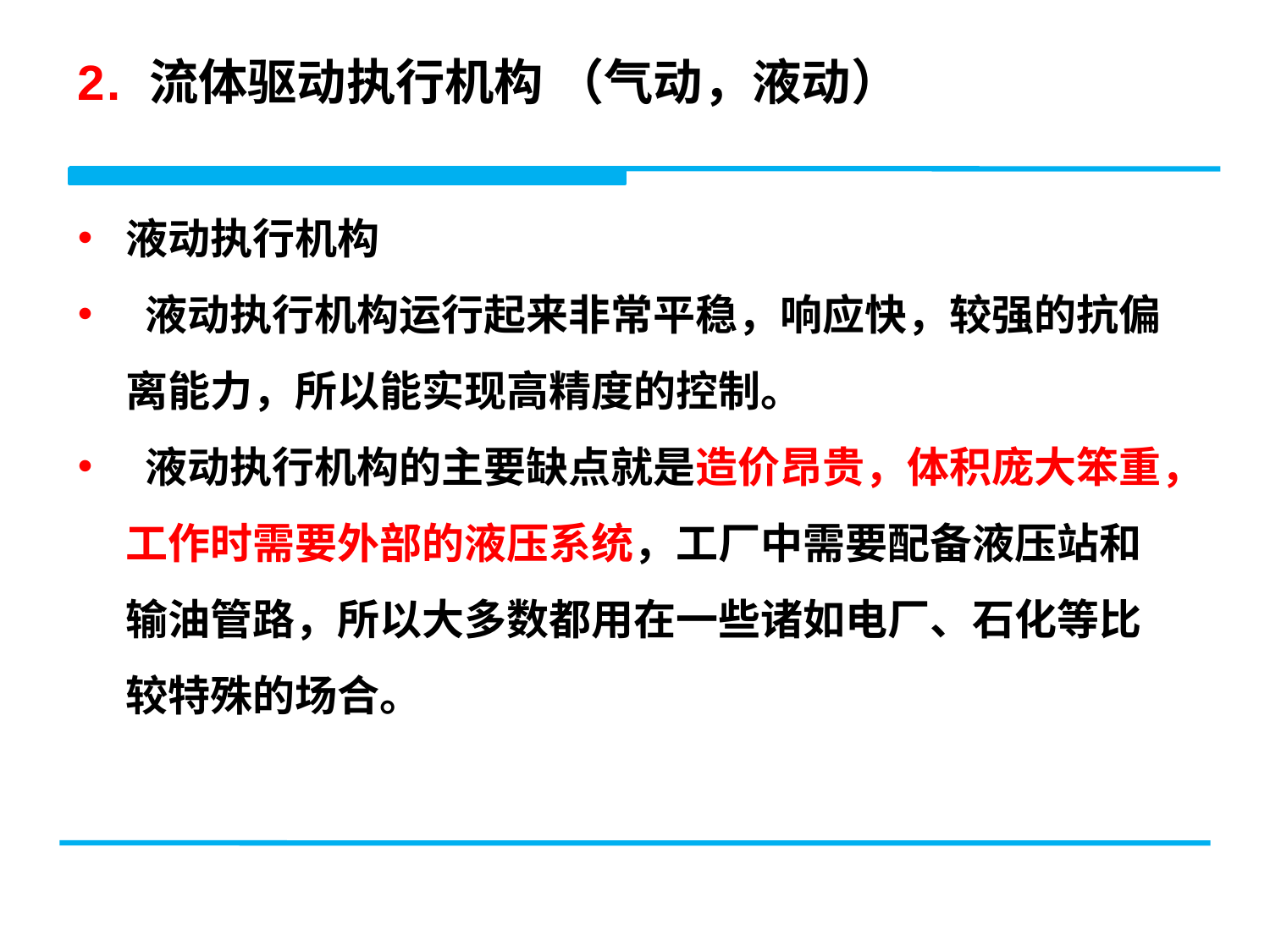

流体驱动执行机构 （气动，液动）

液动执行机构
 液动执行机构运行起来非常平稳，响应快，较强的抗偏离能力，所以能实现高精度的控制。
 液动执行机构的主要缺点就是造价昂贵，体积庞大笨重，工作时需要外部的液压系统，工厂中需要配备液压站和输油管路，所以大多数都用在一些诸如电厂、石化等比较特殊的场合。